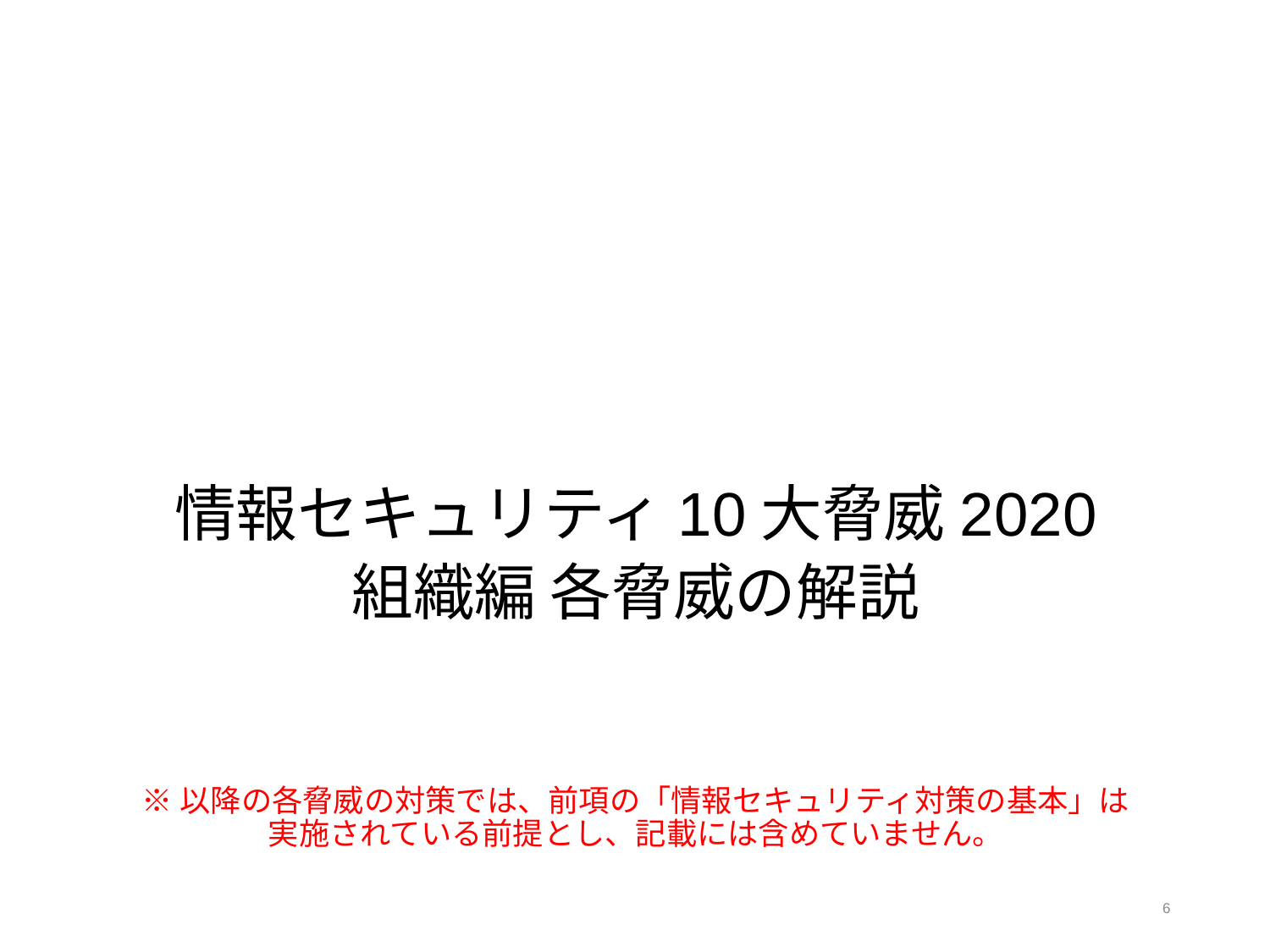

#

情報セキュリティ10大脅威2020
組織編 各脅威の解説

※以降の各脅威の対策では、前項の「情報セキュリティ対策の基本」は
実施されている前提とし、記載には含めていません。
6